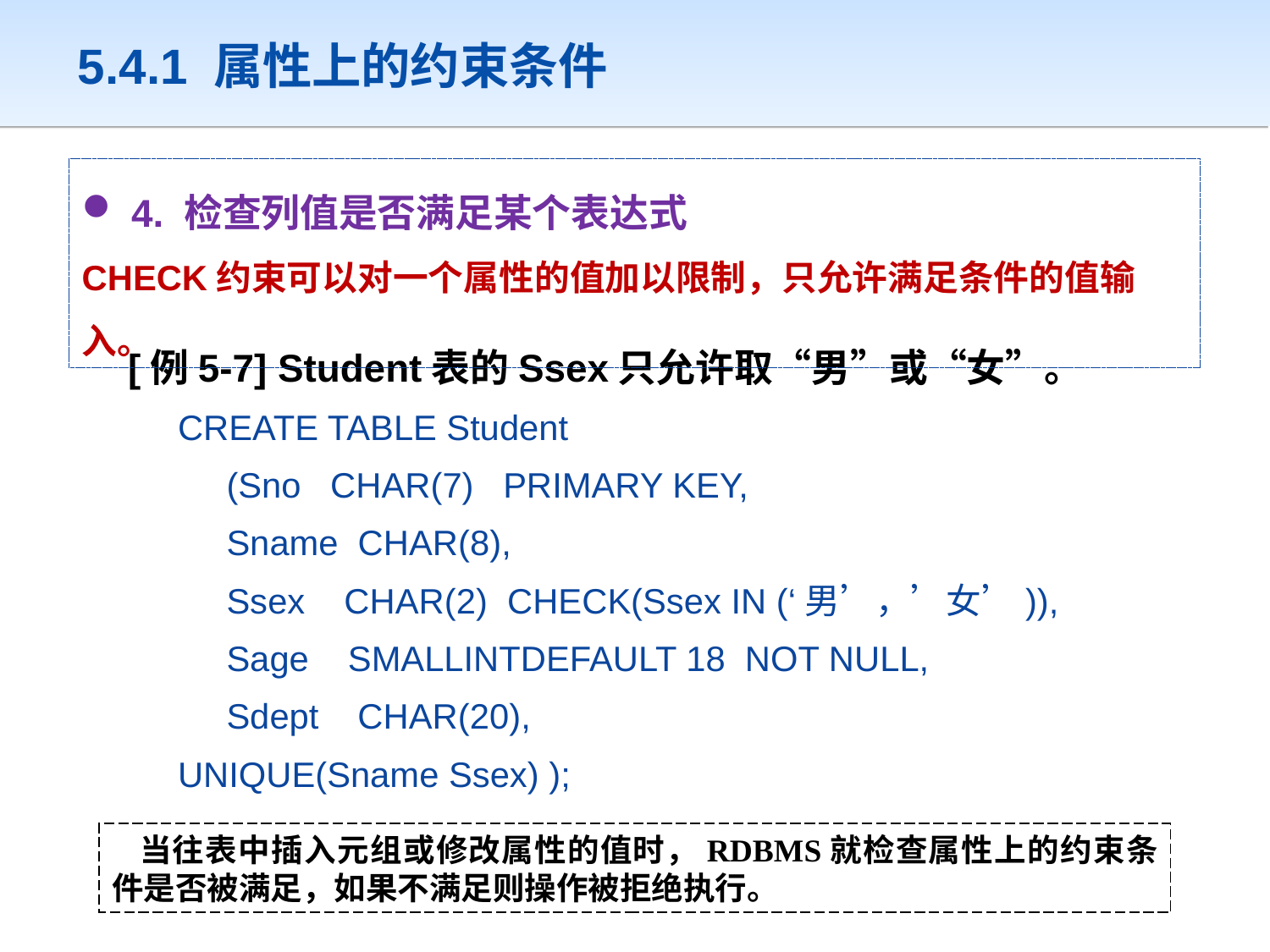

# 5.4.1 属性上的约束条件
 4. 检查列值是否满足某个表达式
CHECK约束可以对一个属性的值加以限制，只允许满足条件的值输入。
[例5-7] Student表的Ssex只允许取“男”或“女”。
CREATE TABLE Student
     (Sno   CHAR(7)   PRIMARY KEY,
     Sname  CHAR(8),
     Ssex    CHAR(2)  CHECK(Ssex IN (‘男’，’女’)),
     Sage    SMALLINTDEFAULT 18  NOT NULL,
     Sdept    CHAR(20),
UNIQUE(Sname Ssex) );

当往表中插入元组或修改属性的值时，RDBMS就检查属性上的约束条件是否被满足，如果不满足则操作被拒绝执行。